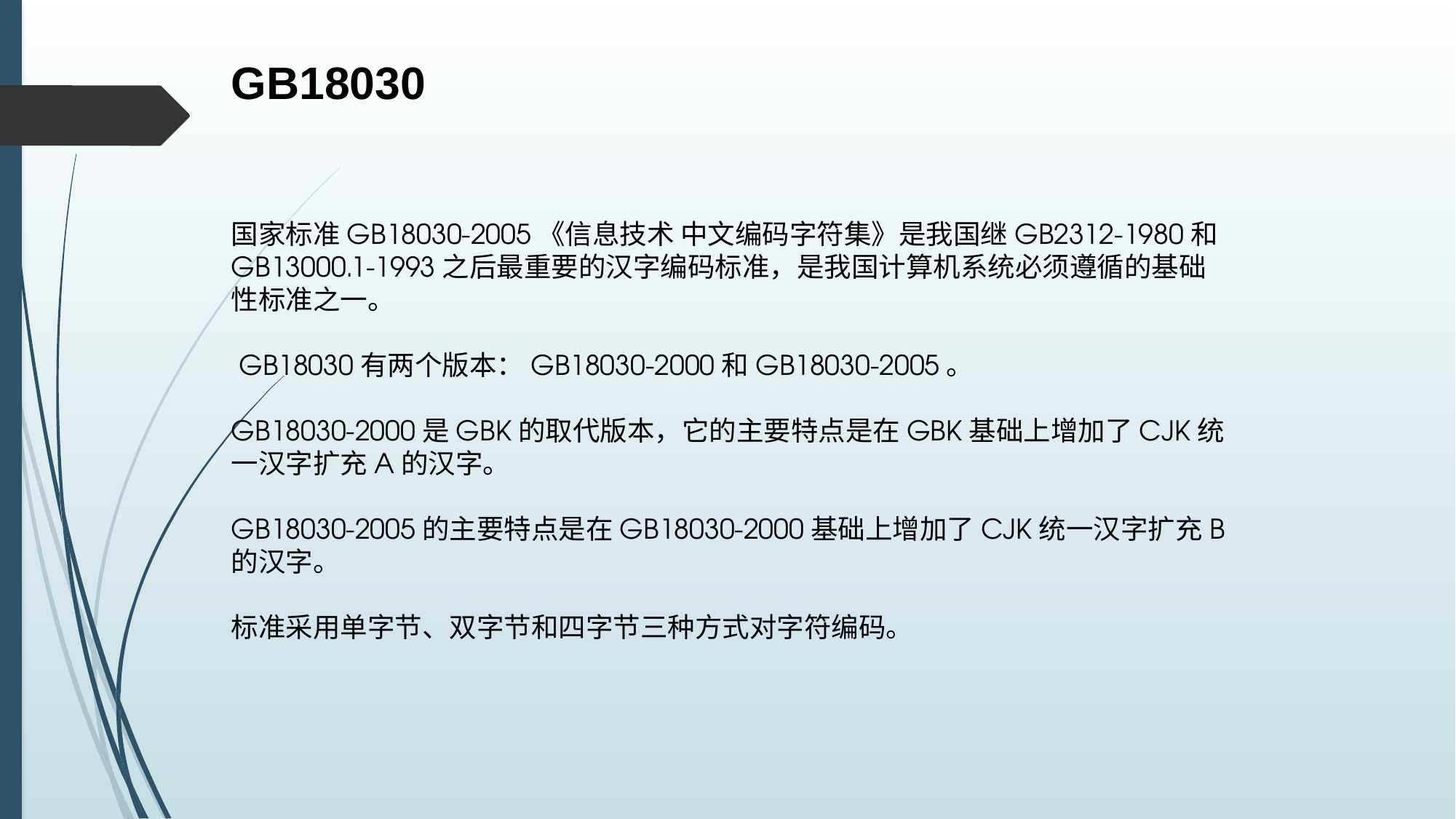

GB18030
国家标准GB18030-2005《信息技术 中文编码字符集》是我国继GB2312-1980和GB13000.1-1993之后最重要的汉字编码标准，是我国计算机系统必须遵循的基础性标准之一。

 GB18030有两个版本：GB18030-2000和GB18030-2005。

GB18030-2000是GBK的取代版本，它的主要特点是在GBK基础上增加了CJK统一汉字扩充A的汉字。

GB18030-2005的主要特点是在GB18030-2000基础上增加了CJK统一汉字扩充B的汉字。

标准采用单字节、双字节和四字节三种方式对字符编码。